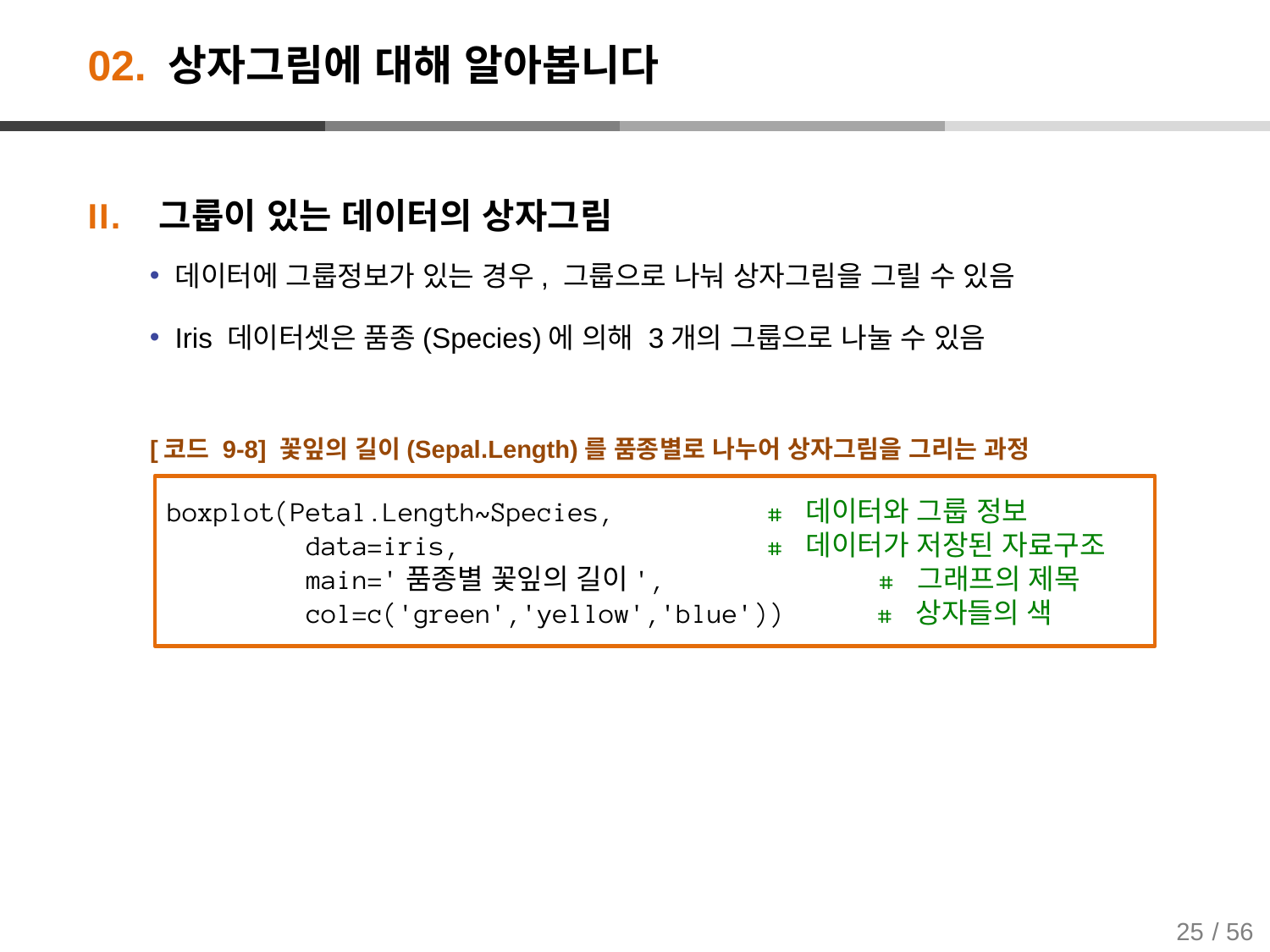

# 02. 상자그림에 대해 알아봅니다
그룹이 있는 데이터의 상자그림
데이터에 그룹정보가 있는 경우, 그룹으로 나눠 상자그림을 그릴 수 있음
Iris 데이터셋은 품종(Species)에 의해 3개의 그룹으로 나눌 수 있음

[코드 9-8] 꽃잎의 길이(Sepal.Length)를 품종별로 나누어 상자그림을 그리는 과정

boxplot(Petal.Length~Species, 	      # 데이터와 그룹 정보
         data=iris, 		      # 데이터가 저장된 자료구조
         main='품종별 꽃잎의 길이', 	     # 그래프의 제목
         col=c('green','yellow','blue'))      # 상자들의 색